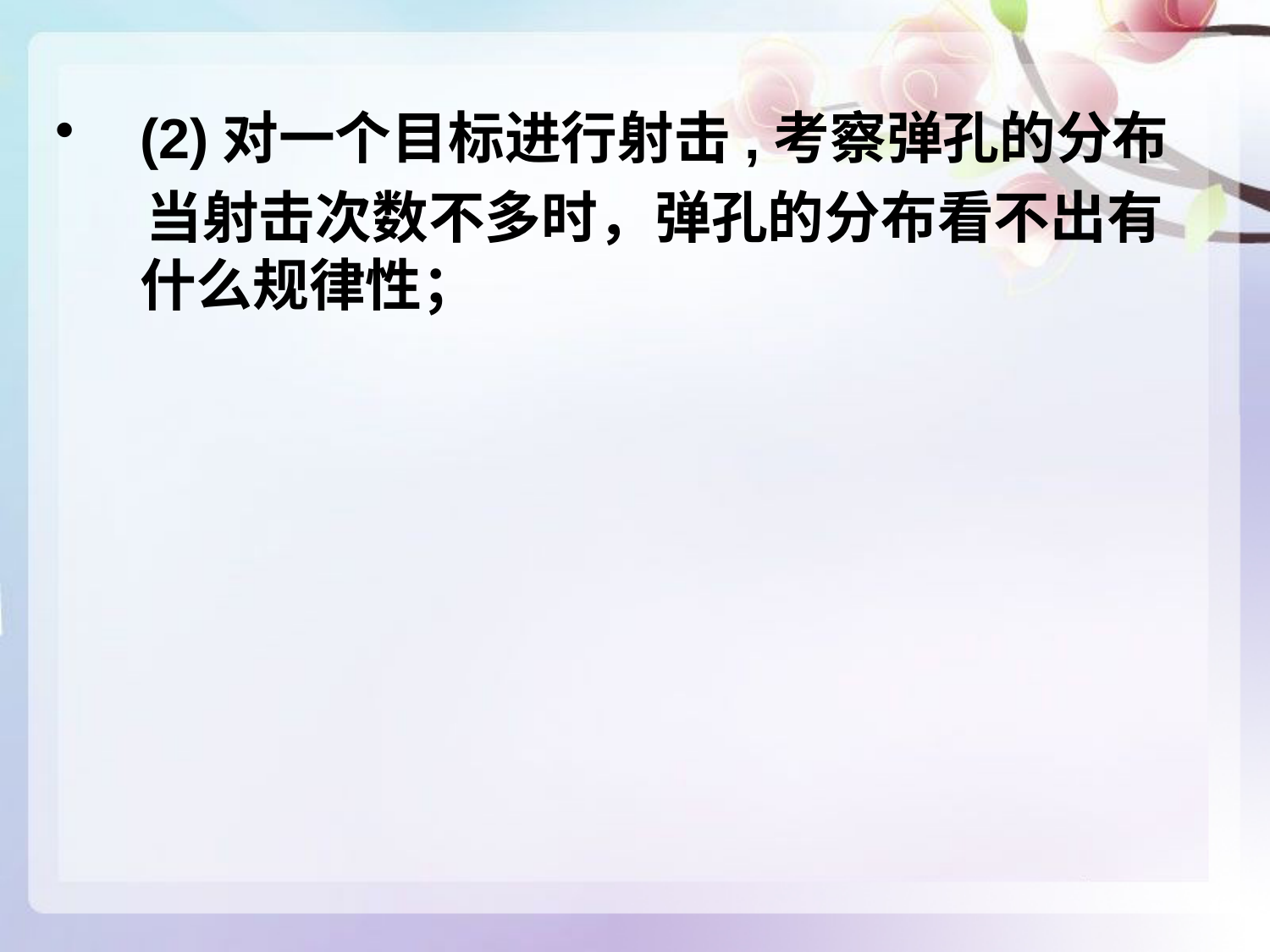

(2)对一个目标进行射击,考察弹孔的分布
      当射击次数不多时，弹孔的分布看不出有什么规律性；